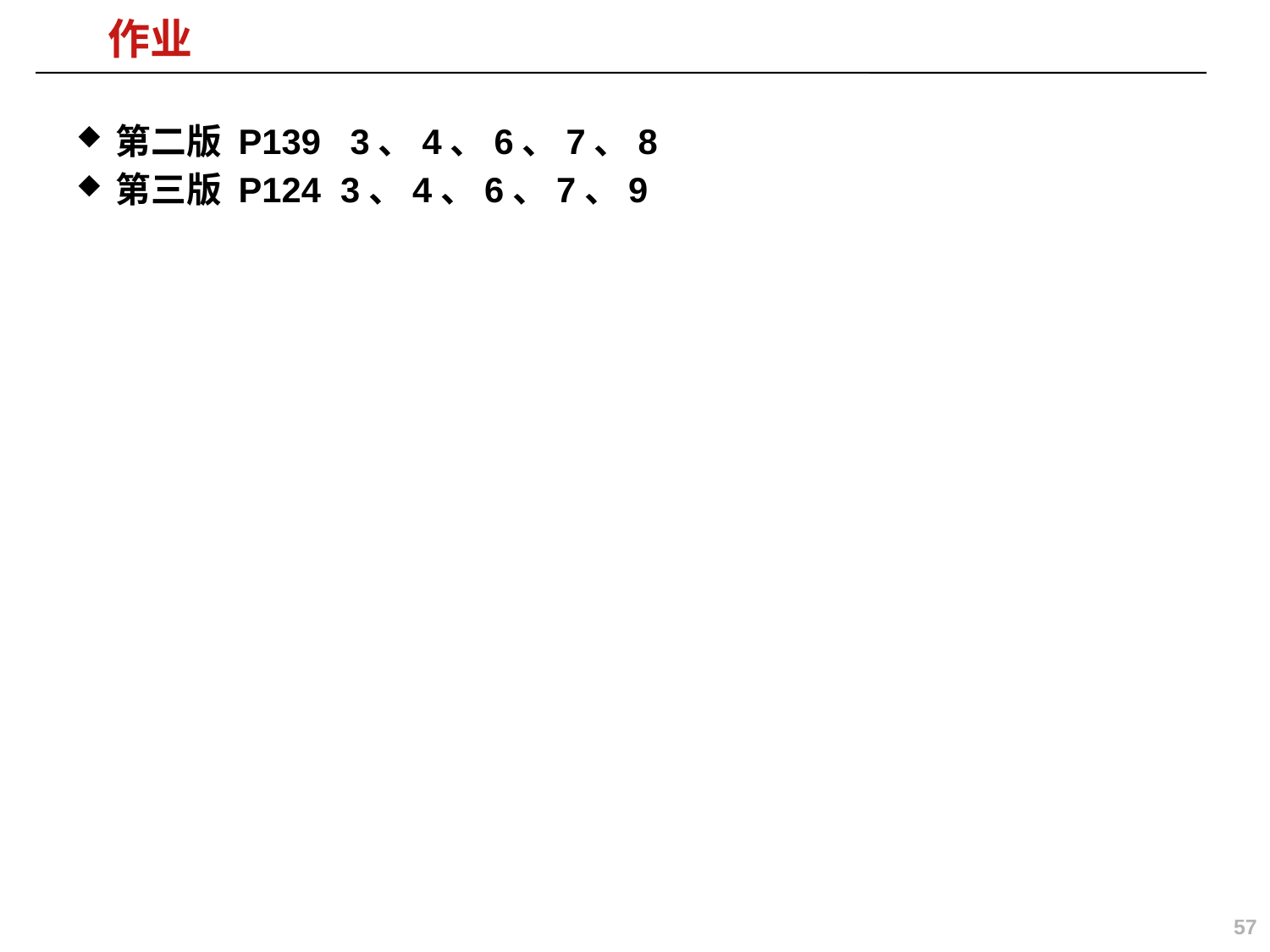

# 作业
第二版 P139   3、4、6、7、8
第三版 P124  3、4、6、7、9

57